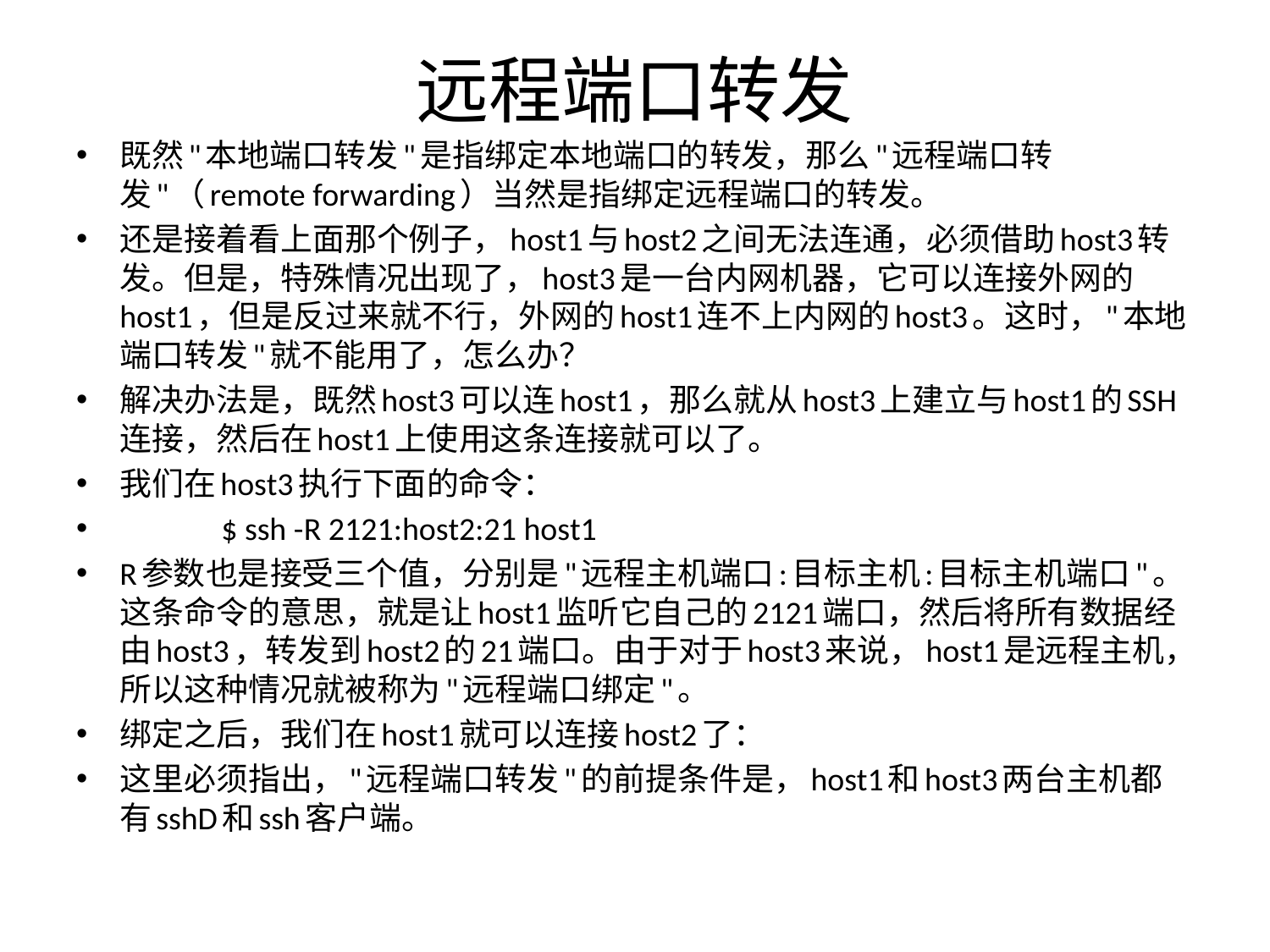

# 远程端口转发
既然"本地端口转发"是指绑定本地端口的转发，那么"远程端口转发"（remote forwarding）当然是指绑定远程端口的转发。
还是接着看上面那个例子，host1与host2之间无法连通，必须借助host3转发。但是，特殊情况出现了，host3是一台内网机器，它可以连接外网的host1，但是反过来就不行，外网的host1连不上内网的host3。这时，"本地端口转发"就不能用了，怎么办？
解决办法是，既然host3可以连host1，那么就从host3上建立与host1的SSH连接，然后在host1上使用这条连接就可以了。
我们在host3执行下面的命令：
    　　$ ssh -R 2121:host2:21 host1
R参数也是接受三个值，分别是"远程主机端口:目标主机:目标主机端口"。这条命令的意思，就是让host1监听它自己的2121端口，然后将所有数据经由host3，转发到host2的21端口。由于对于host3来说，host1是远程主机，所以这种情况就被称为"远程端口绑定"。
绑定之后，我们在host1就可以连接host2了：
这里必须指出，"远程端口转发"的前提条件是，host1和host3两台主机都有sshD和ssh客户端。